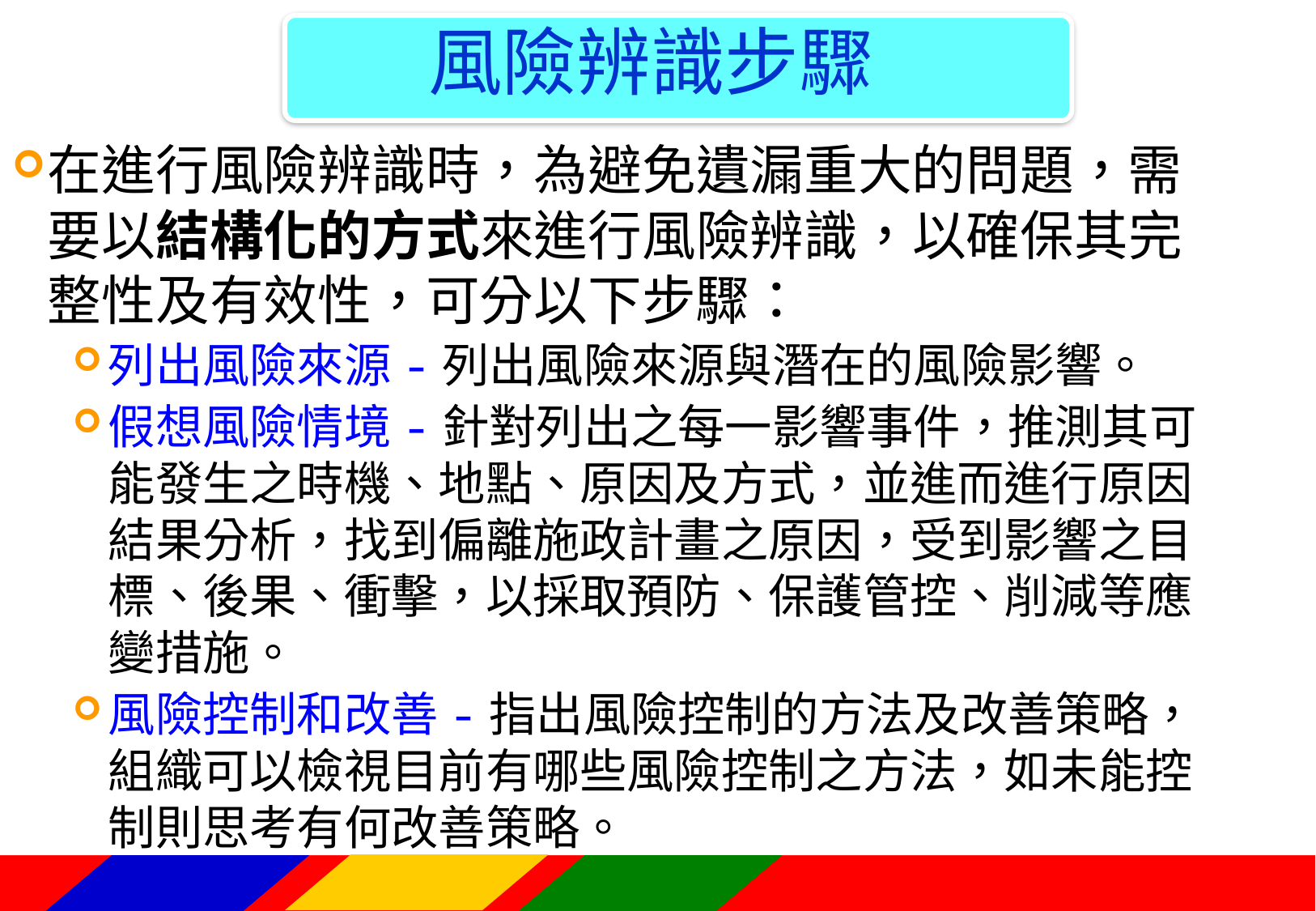

風險辨識步驟
風險辨識
在進行風險辨識時，為避免遺漏重大的問題，需要以結構化的方式來進行風險辨識，以確保其完整性及有效性，可分以下步驟：
列出風險來源-列出風險來源與潛在的風險影響。
假想風險情境-針對列出之每一影響事件，推測其可能發生之時機、地點、原因及方式，並進而進行原因結果分析，找到偏離施政計畫之原因，受到影響之目標、後果、衝擊，以採取預防、保護管控、削減等應變措施。
風險控制和改善-指出風險控制的方法及改善策略，組織可以檢視目前有哪些風險控制之方法，如未能控制則思考有何改善策略。

56